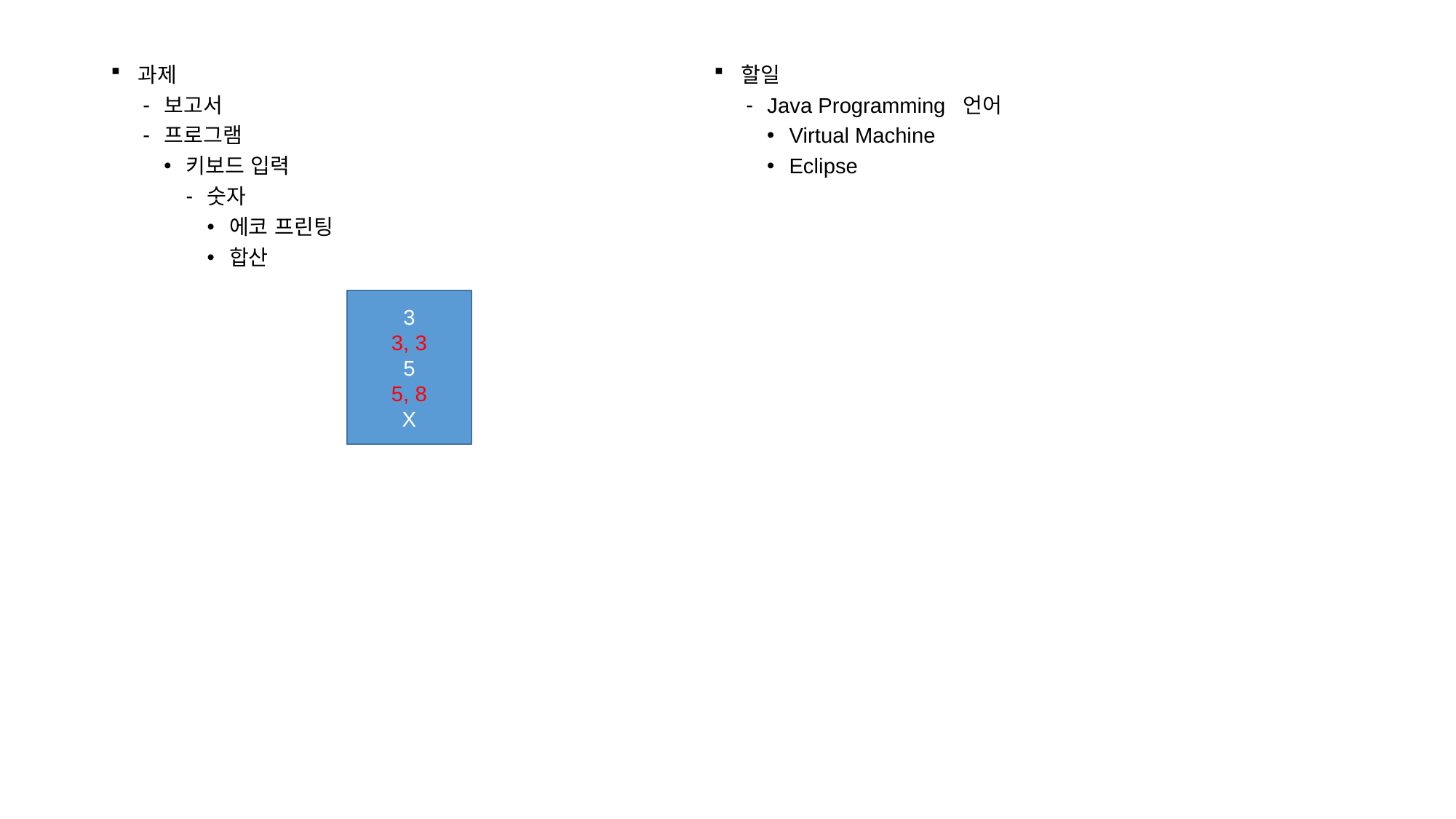

과제
보고서
프로그램
키보드 입력
숫자
에코 프린팅
합산
할일
Java Programming  언어
Virtual Machine
Eclipse

3
3, 3
5
5, 8
X